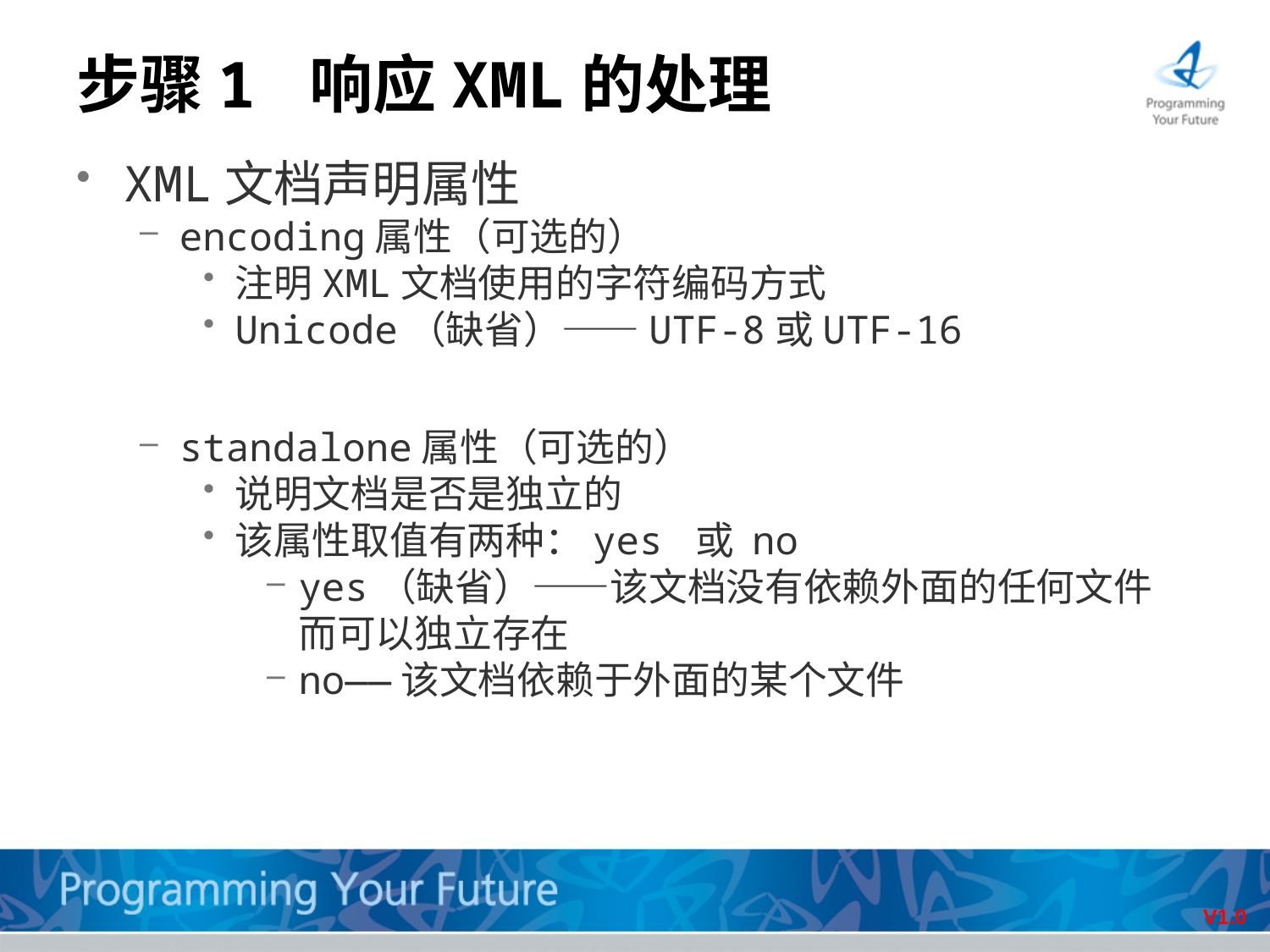

# 步骤1 响应XML的处理
XML文档声明属性
encoding属性（可选的）
注明XML文档使用的字符编码方式
Unicode（缺省）——UTF-8或UTF-16

standalone属性（可选的）
说明文档是否是独立的
该属性取值有两种：yes 或 no
yes（缺省）——该文档没有依赖外面的任何文件而可以独立存在
no——该文档依赖于外面的某个文件